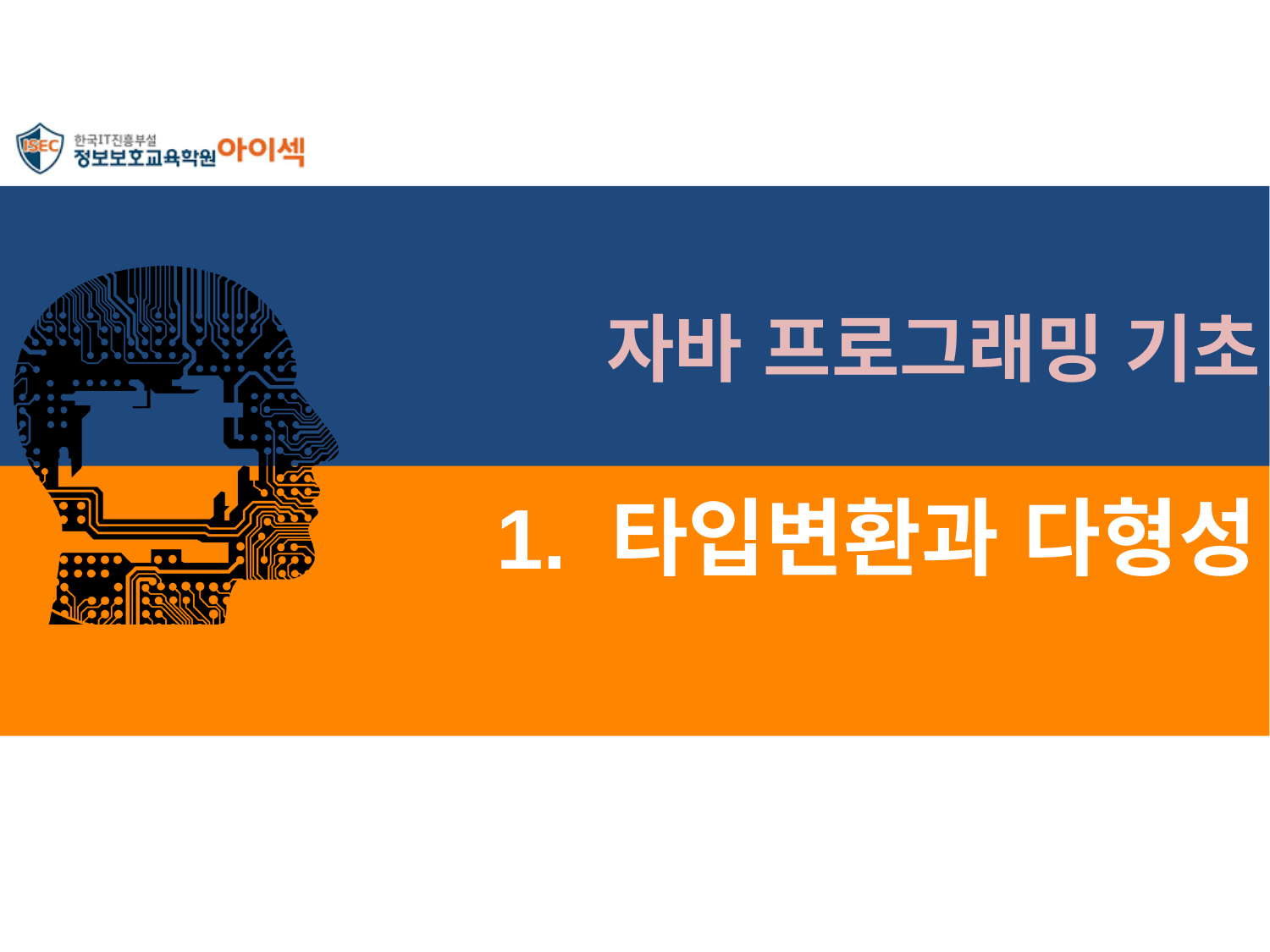

자바 프로그래밍 기초
# 1. 타입변환과 다형성